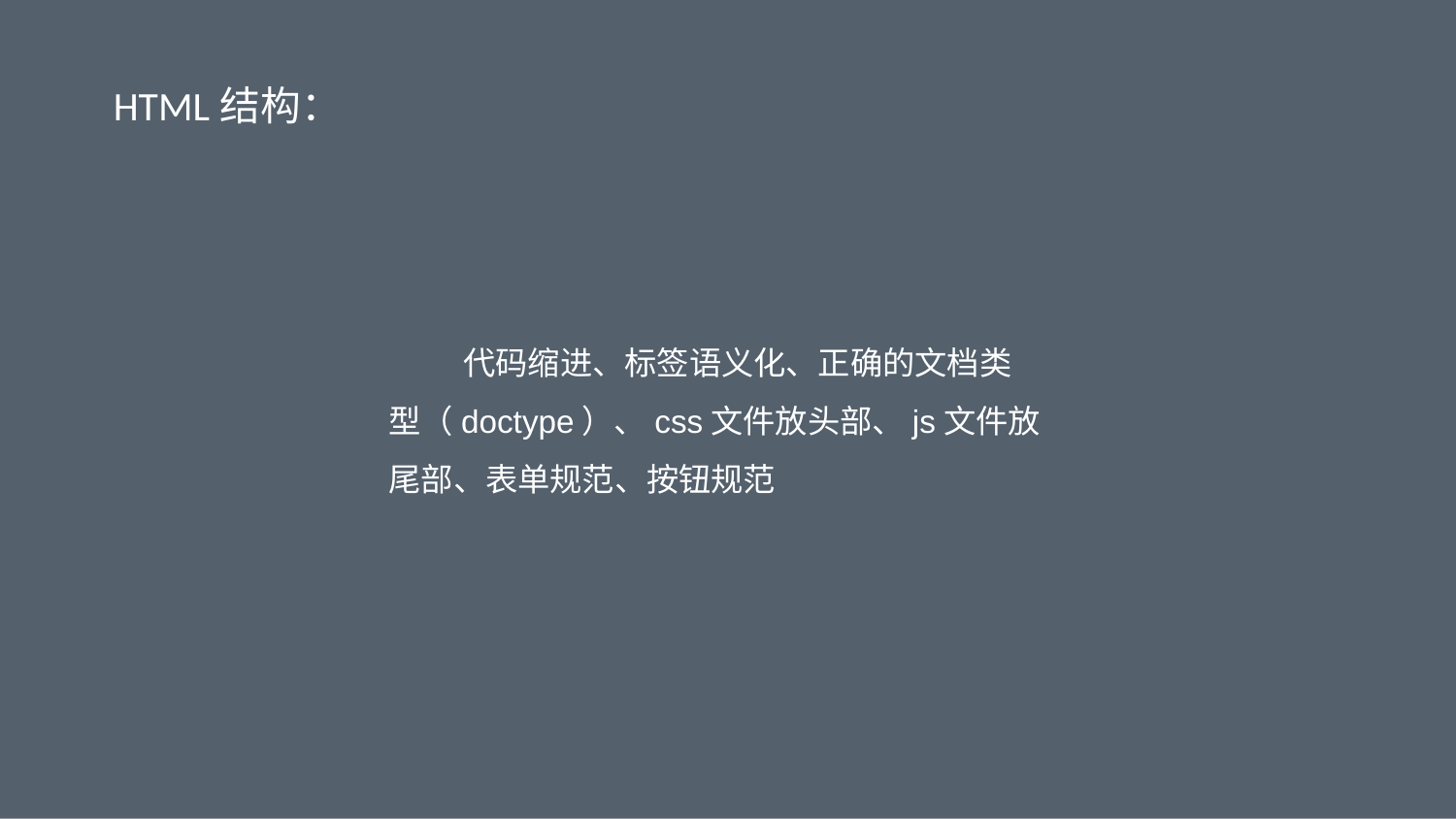

HTML结构：
代码缩进、标签语义化、正确的文档类型（doctype）、css文件放头部、js文件放尾部、表单规范、按钮规范